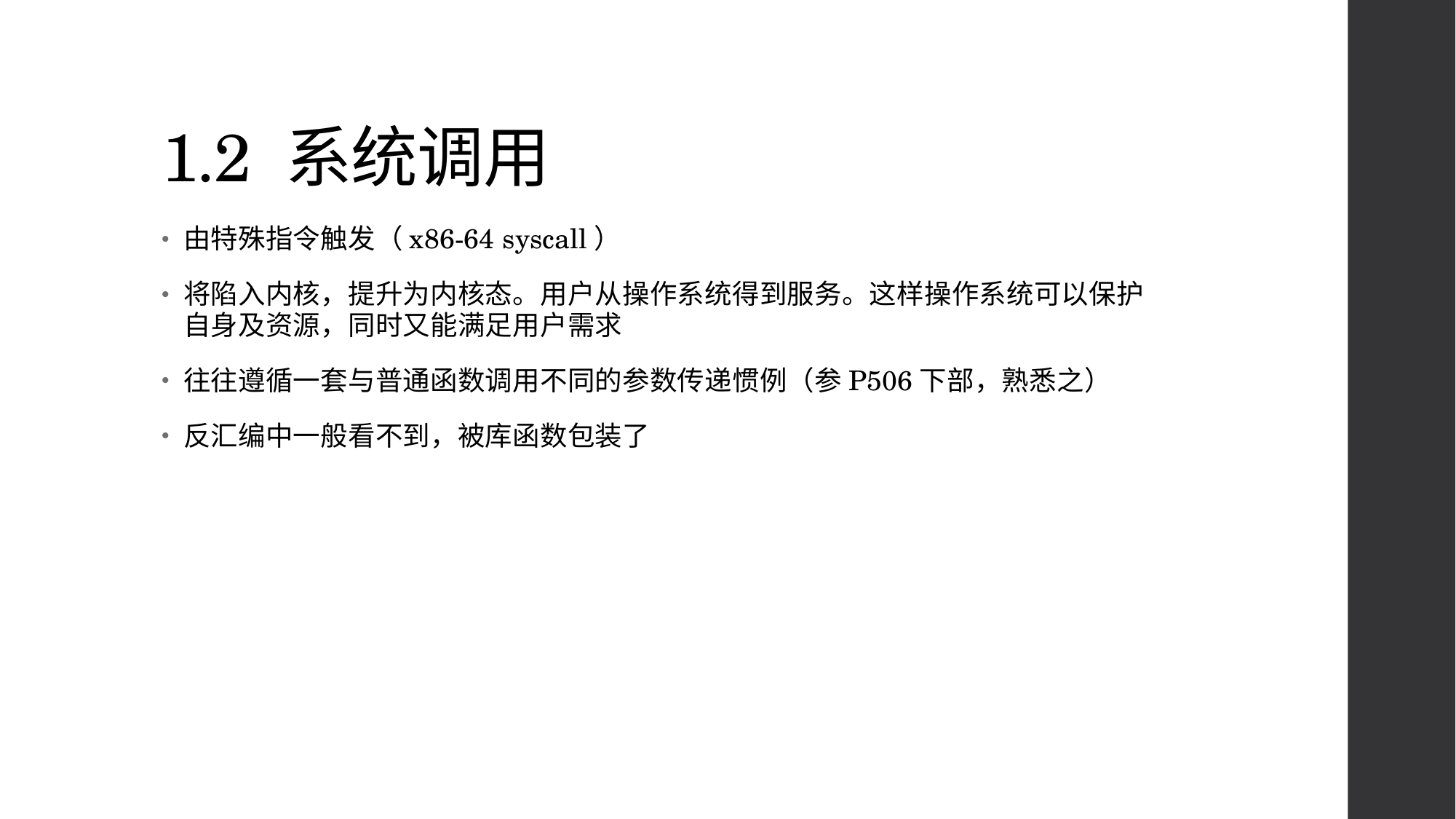

# 1.2 系统调用
由特殊指令触发（x86-64 syscall）
将陷入内核，提升为内核态。用户从操作系统得到服务。这样操作系统可以保护自身及资源，同时又能满足用户需求
往往遵循一套与普通函数调用不同的参数传递惯例（参P506下部，熟悉之）
反汇编中一般看不到，被库函数包装了